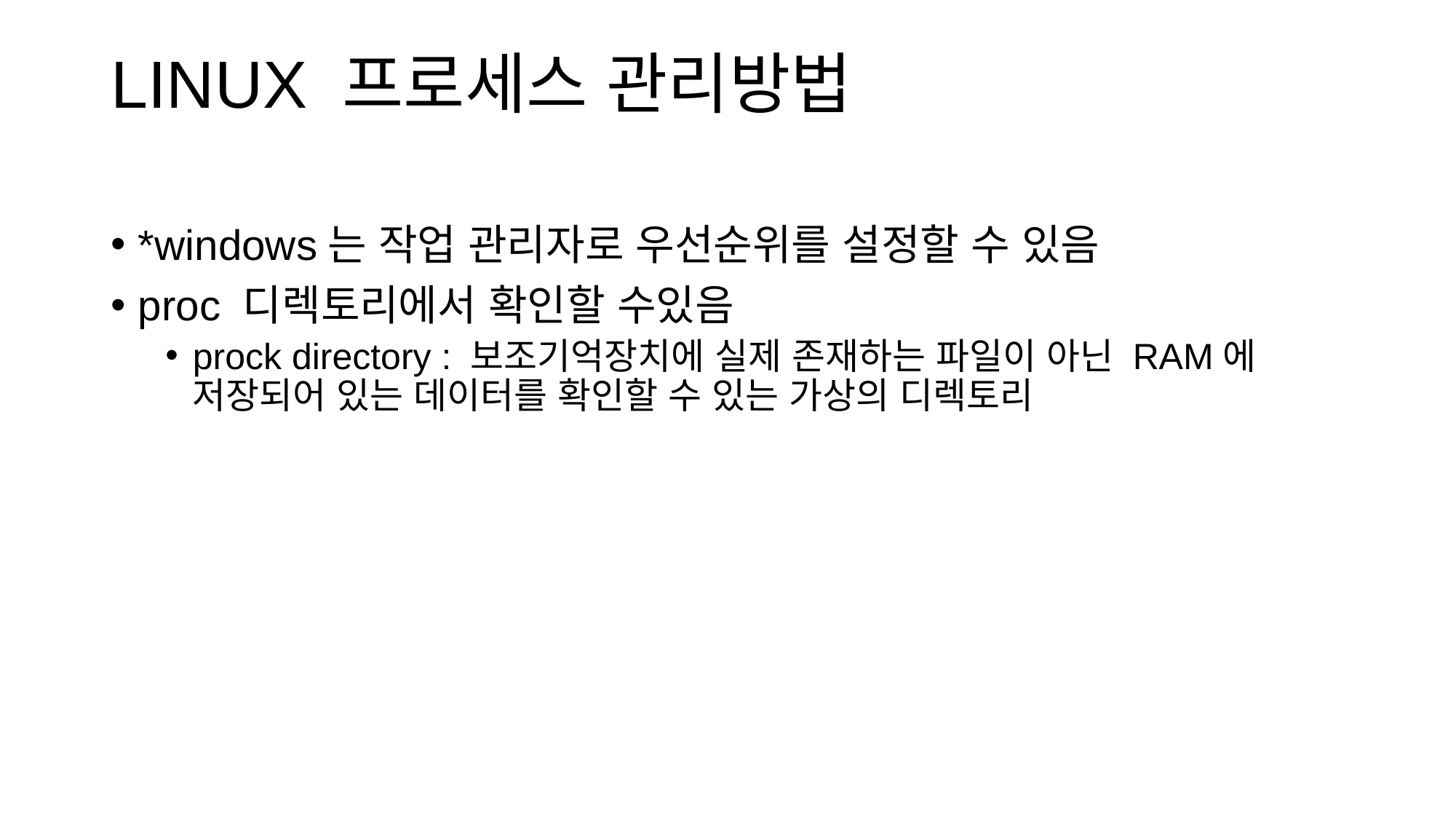

# LINUX 프로세스 관리방법

*windows는 작업 관리자로 우선순위를 설정할 수 있음
proc 디렉토리에서 확인할 수있음
prock directory : 보조기억장치에 실제 존재하는 파일이 아닌 RAM에 저장되어 있는 데이터를 확인할 수 있는 가상의 디렉토리